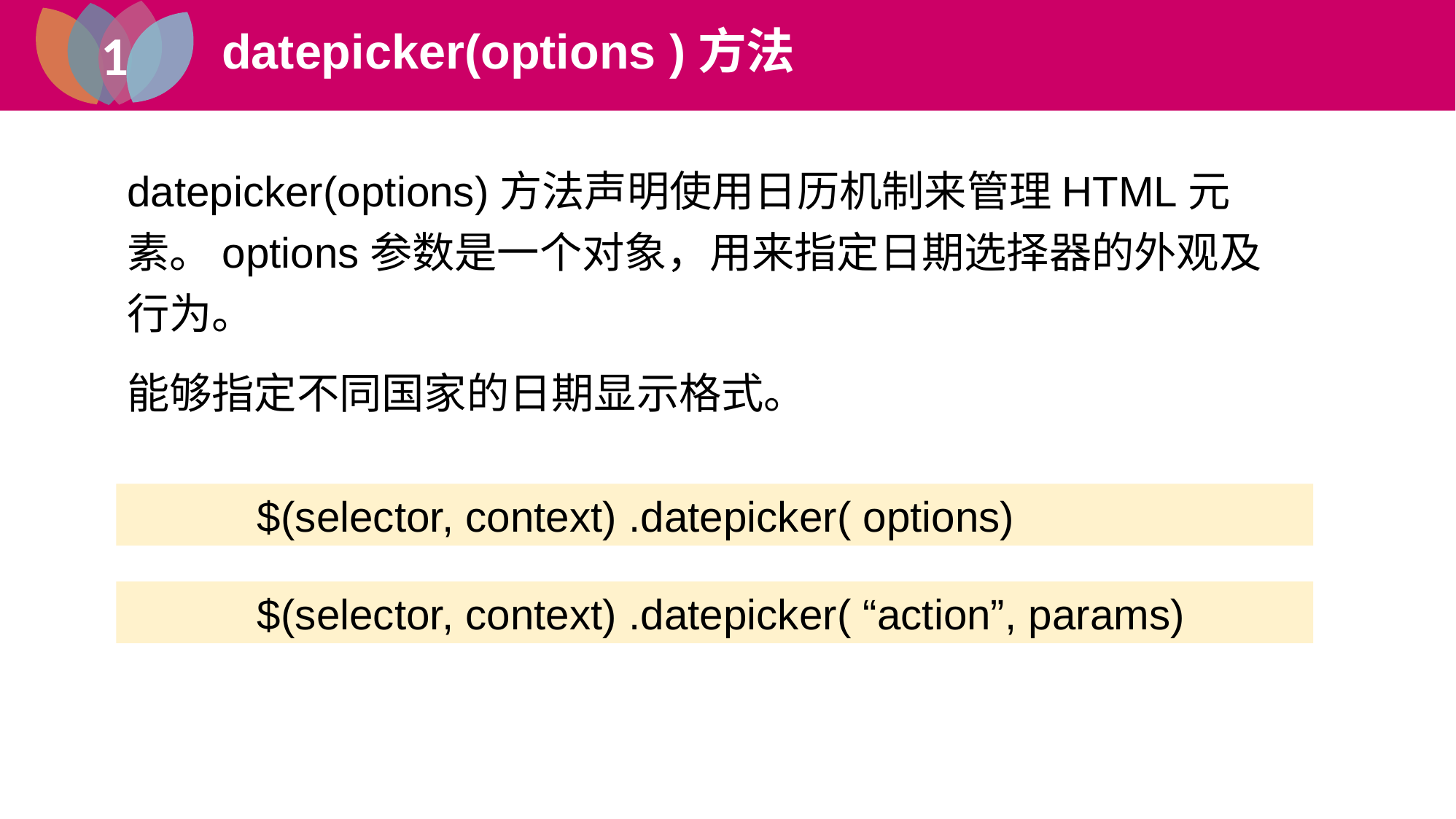

1
datepicker(options )方法
1
jQuery UI
datepicker(options)方法声明使用日历机制来管理HTML元素。options参数是一个对象，用来指定日期选择器的外观及行为。
能够指定不同国家的日期显示格式。
           $(selector, context) .datepicker( options)
           $(selector, context) .datepicker( “action”, params)